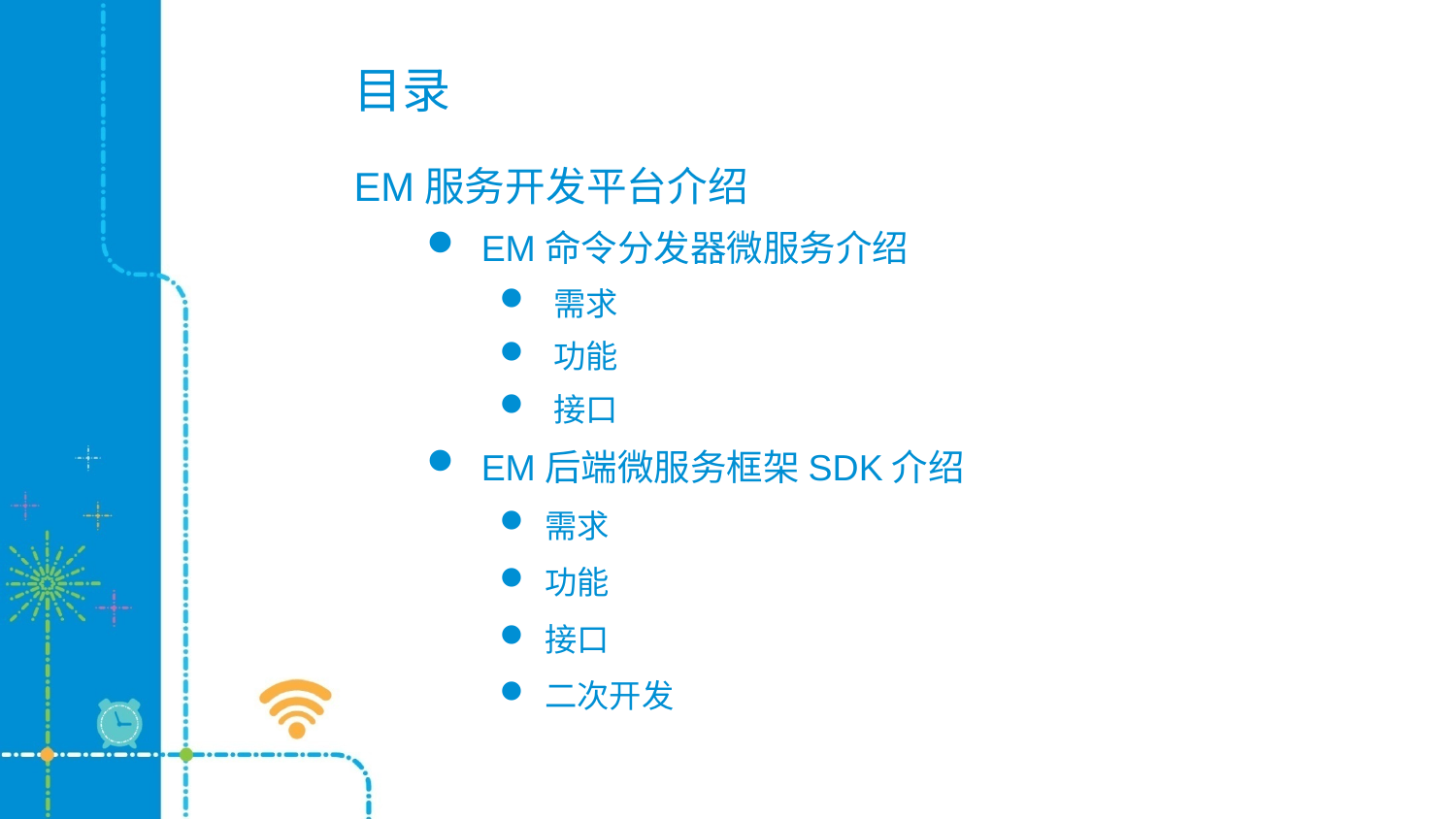

目录
EM服务开发平台介绍
EM命令分发器微服务介绍
需求
功能
接口
EM后端微服务框架SDK介绍
需求
功能
接口
二次开发